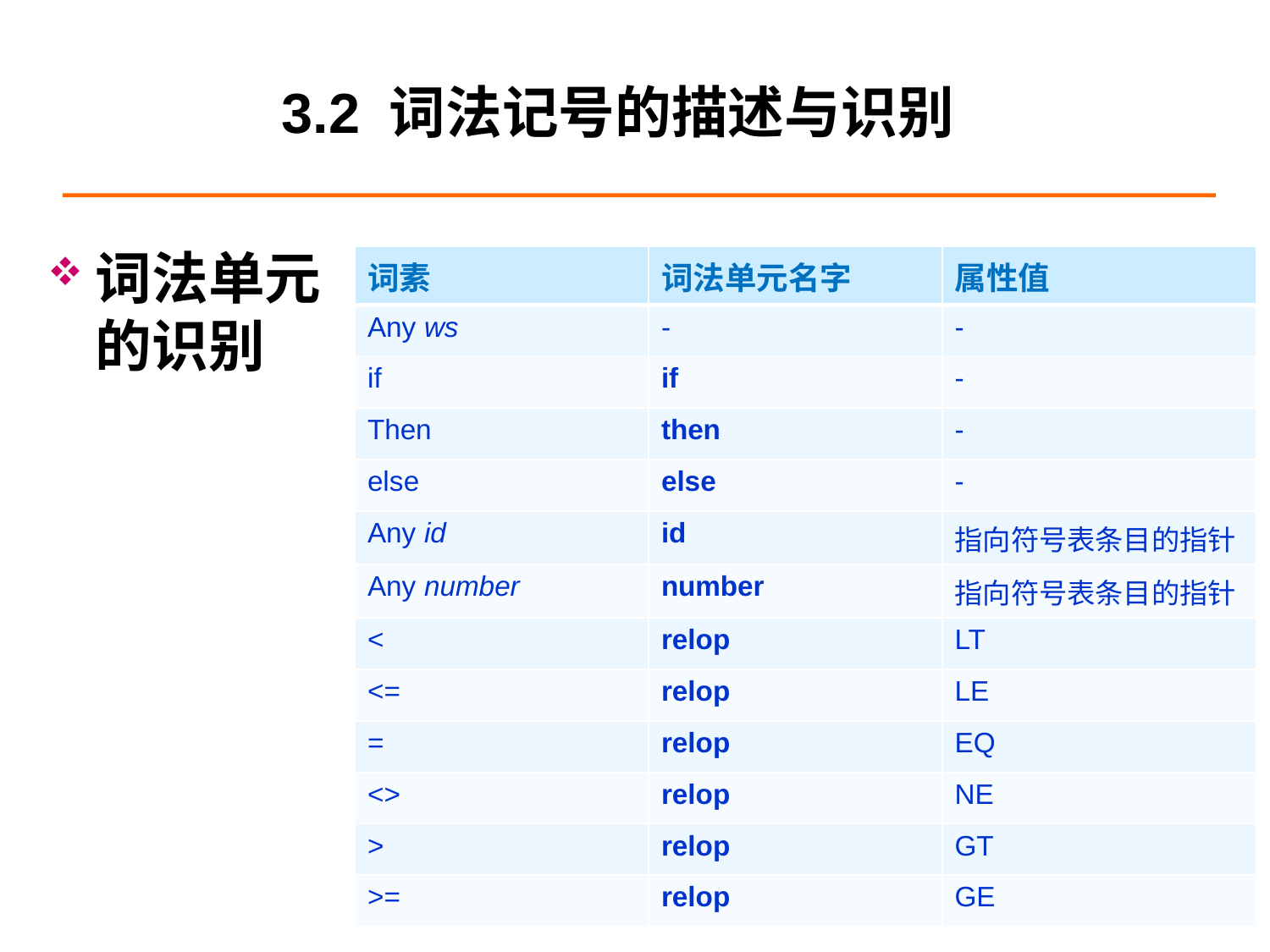

# 3.2 词法记号的描述与识别
词法单元的识别
| 词素 | 词法单元名字 | 属性值 |
| --- | --- | --- |
| Any ws | - | - |
| if | if | - |
| Then | then | - |
| else | else | - |
| Any id | id | 指向符号表条目的指针 |
| Any number | number | 指向符号表条目的指针 |
| < | relop | LT |
| <= | relop | LE |
| = | relop | EQ |
| <> | relop | NE |
| > | relop | GT |
| >= | relop | GE |